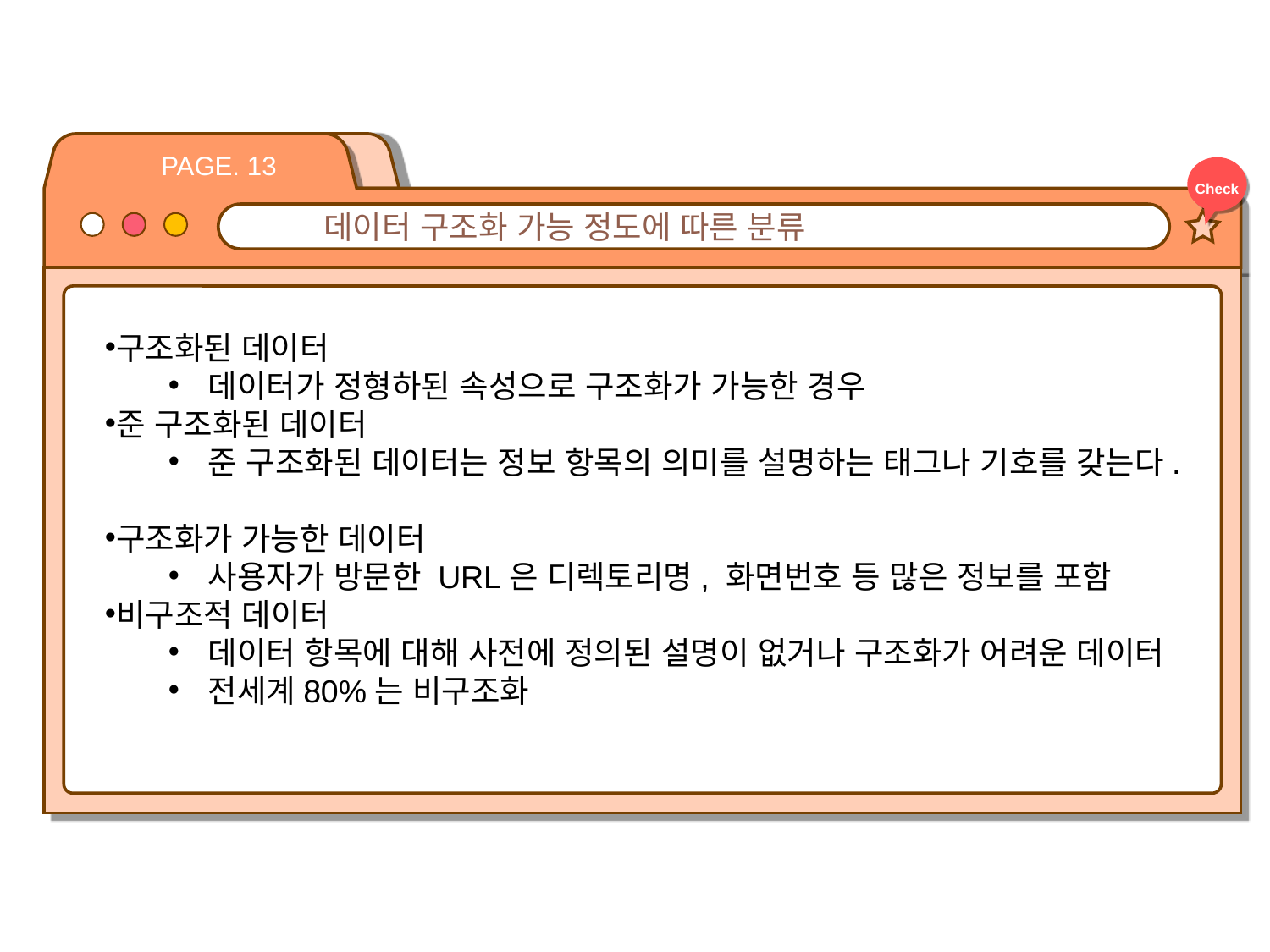

PAGE. 13
Check
📱데이터 구조화 가능 정도에 따른 분류

구조화된 데이터
데이터가 정형하된 속성으로 구조화가 가능한 경우
준 구조화된 데이터
준 구조화된 데이터는 정보 항목의 의미를 설명하는 태그나 기호를 갖는다.

구조화가 가능한 데이터
사용자가 방문한 URL은 디렉토리명, 화면번호 등 많은 정보를 포함
비구조적 데이터
데이터 항목에 대해 사전에 정의된 설명이 없거나 구조화가 어려운 데이터
전세계80%는 비구조화